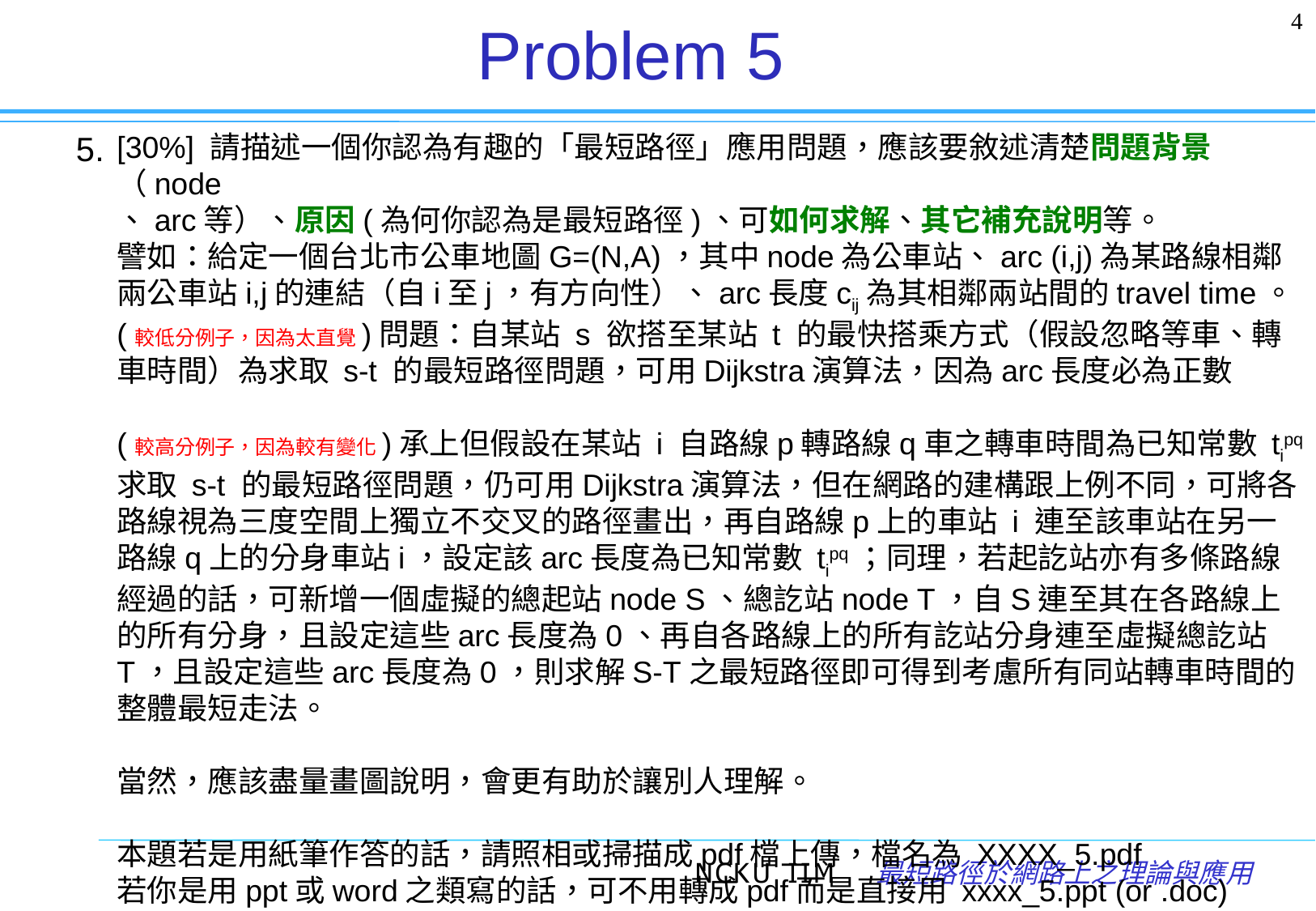

4
# Problem 5
5.

[30%] 請描述一個你認為有趣的「最短路徑」應用問題，應該要敘述清楚問題背景（node
、arc等）、原因(為何你認為是最短路徑)、可如何求解、其它補充說明等。
譬如：給定一個台北市公車地圖G=(N,A)，其中node為公車站、arc (i,j)為某路線相鄰兩公車站i,j的連結（自i至j，有方向性）、arc長度cij為其相鄰兩站間的travel time。
(較低分例子，因為太直覺)問題：自某站 s 欲搭至某站 t 的最快搭乘方式（假設忽略等車、轉車時間）為求取 s-t 的最短路徑問題，可用Dijkstra演算法，因為arc長度必為正數
(較高分例子，因為較有變化)承上但假設在某站 i 自路線p轉路線q車之轉車時間為已知常數 tipq
求取 s-t 的最短路徑問題，仍可用Dijkstra演算法，但在網路的建構跟上例不同，可將各路線視為三度空間上獨立不交叉的路徑畫出，再自路線p上的車站 i 連至該車站在另一路線q上的分身車站i，設定該arc長度為已知常數 tipq；同理，若起訖站亦有多條路線經過的話，可新增一個虛擬的總起站node S、總訖站node T，自S連至其在各路線上的所有分身，且設定這些arc長度為0、再自各路線上的所有訖站分身連至虛擬總訖站T，且設定這些arc長度為0，則求解S-T之最短路徑即可得到考慮所有同站轉車時間的整體最短走法。
當然，應該盡量畫圖說明，會更有助於讓別人理解。

本題若是用紙筆作答的話，請照相或掃描成pdf檔上傳，檔名為 XXXX_5.pdf
若你是用ppt或word之類寫的話，可不用轉成pdf而是直接用 xxxx_5.ppt (or .doc)